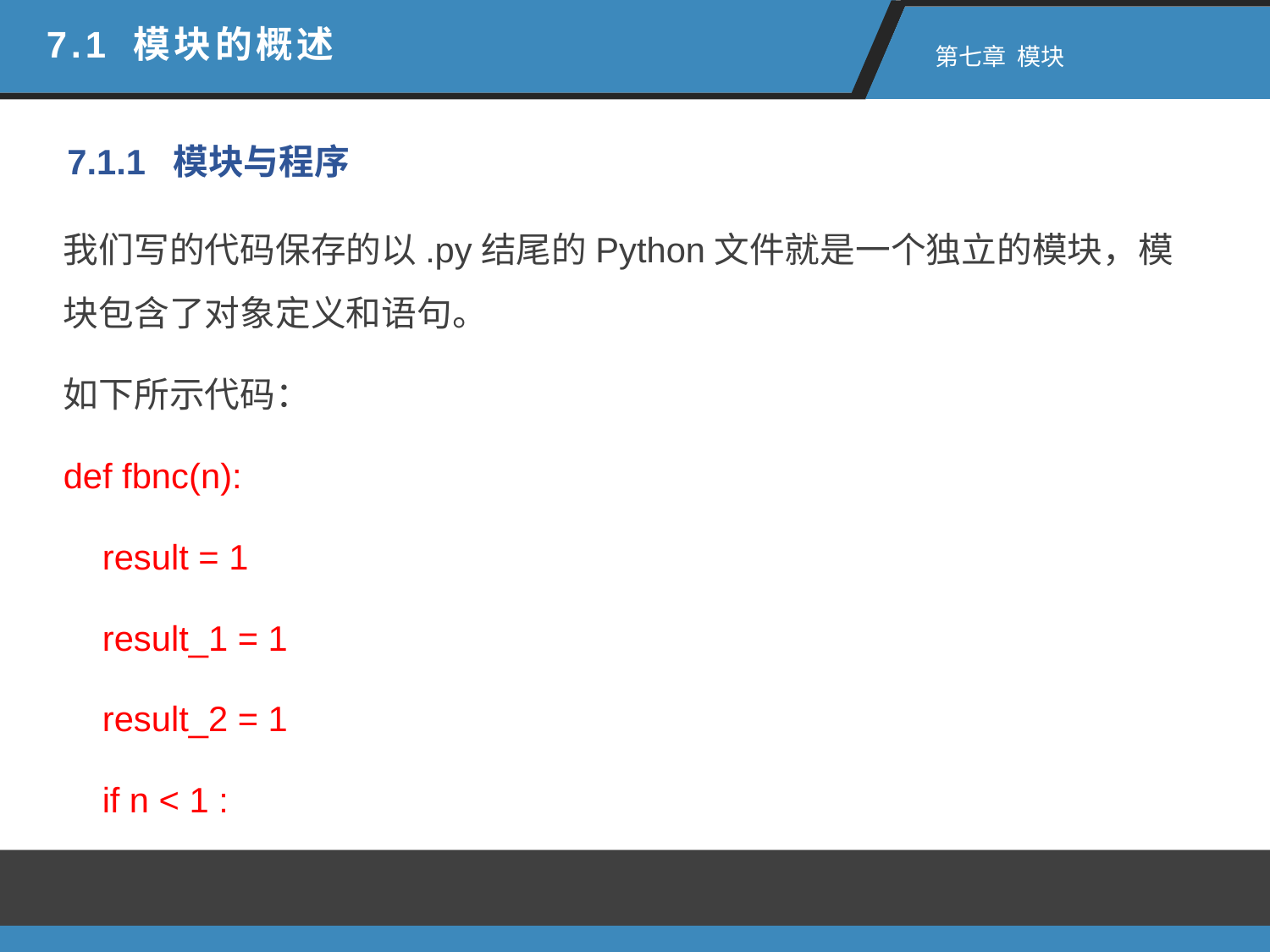

7.1 模块的概述
  第七章  模块
7.1.1  模块与程序
我们写的代码保存的以.py结尾的Python文件就是一个独立的模块，模块包含了对象定义和语句。
如下所示代码：
def fbnc(n):
    result = 1
    result_1 = 1
    result_2 = 1
    if n < 1 :